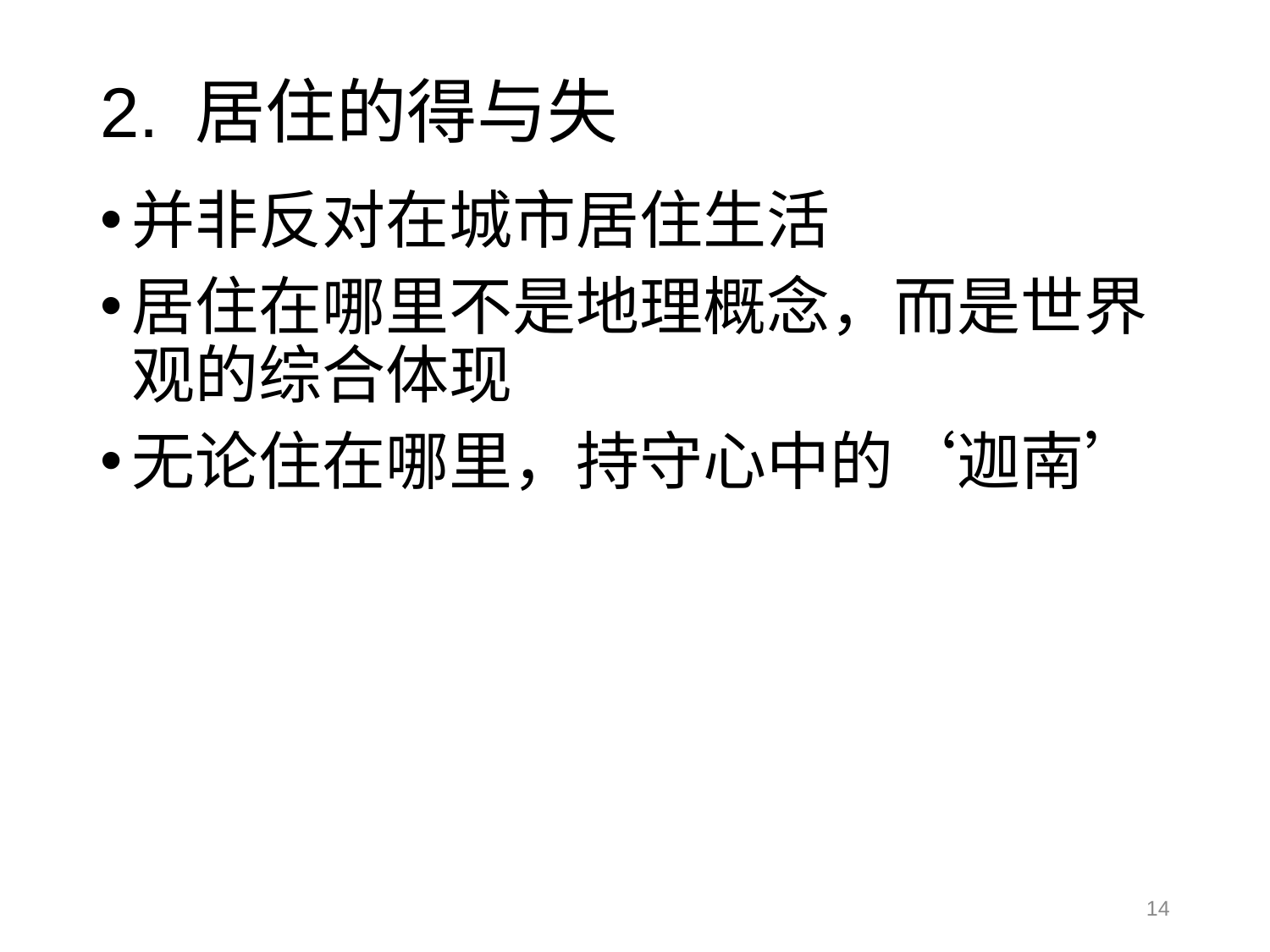

# 2. 居住的得与失
并非反对在城市居住生活
居住在哪里不是地理概念，而是世界观的综合体现
无论住在哪里，持守心中的‘迦南’
14